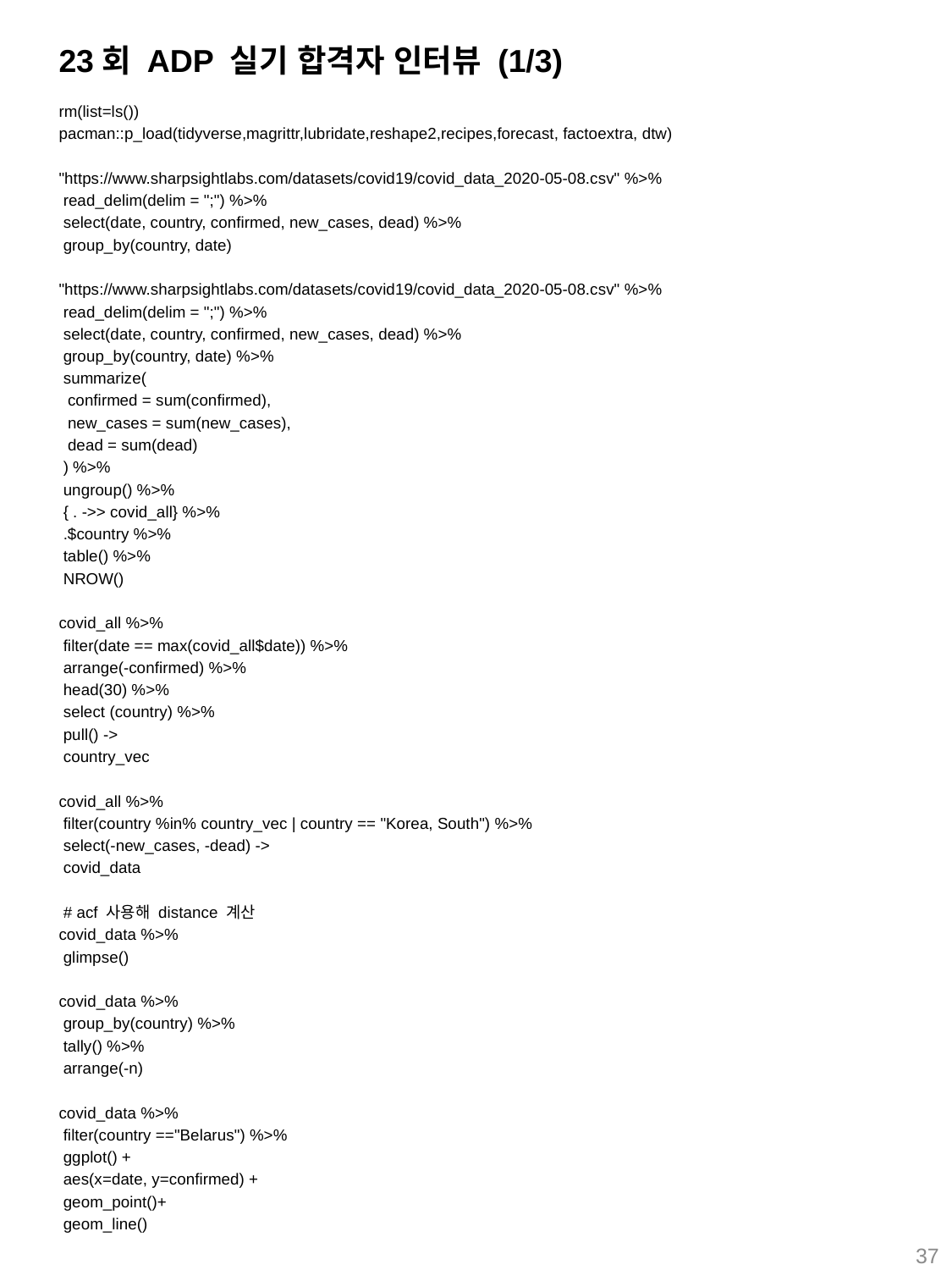

# 23회 ADP 실기 합격자 인터뷰 (1/3)
rm(list=ls())
pacman::p_load(tidyverse,magrittr,lubridate,reshape2,recipes,forecast, factoextra, dtw)

"https://www.sharpsightlabs.com/datasets/covid19/covid_data_2020-05-08.csv" %>%
 read_delim(delim = ";") %>%
 select(date, country, confirmed, new_cases, dead) %>%
 group_by(country, date)

"https://www.sharpsightlabs.com/datasets/covid19/covid_data_2020-05-08.csv" %>%
 read_delim(delim = ";") %>%
 select(date, country, confirmed, new_cases, dead) %>%
 group_by(country, date) %>%
 summarize(
  confirmed = sum(confirmed),
  new_cases = sum(new_cases),
  dead = sum(dead)
 ) %>%
 ungroup() %>%
 { . ->> covid_all} %>%
 .$country %>%
 table() %>%
 NROW()

covid_all %>%
 filter(date == max(covid_all$date)) %>%
 arrange(-confirmed) %>%
 head(30) %>%
 select (country) %>%
 pull() ->
 country_vec

covid_all %>%
 filter(country %in% country_vec | country == "Korea, South") %>%
 select(-new_cases, -dead) ->
 covid_data

 # acf 사용해 distance 계산
covid_data %>%
 glimpse()

covid_data %>%
 group_by(country) %>%
 tally() %>%
 arrange(-n)

covid_data %>%
 filter(country =="Belarus") %>%
 ggplot() +
 aes(x=date, y=confirmed) +
 geom_point()+
 geom_line()
37